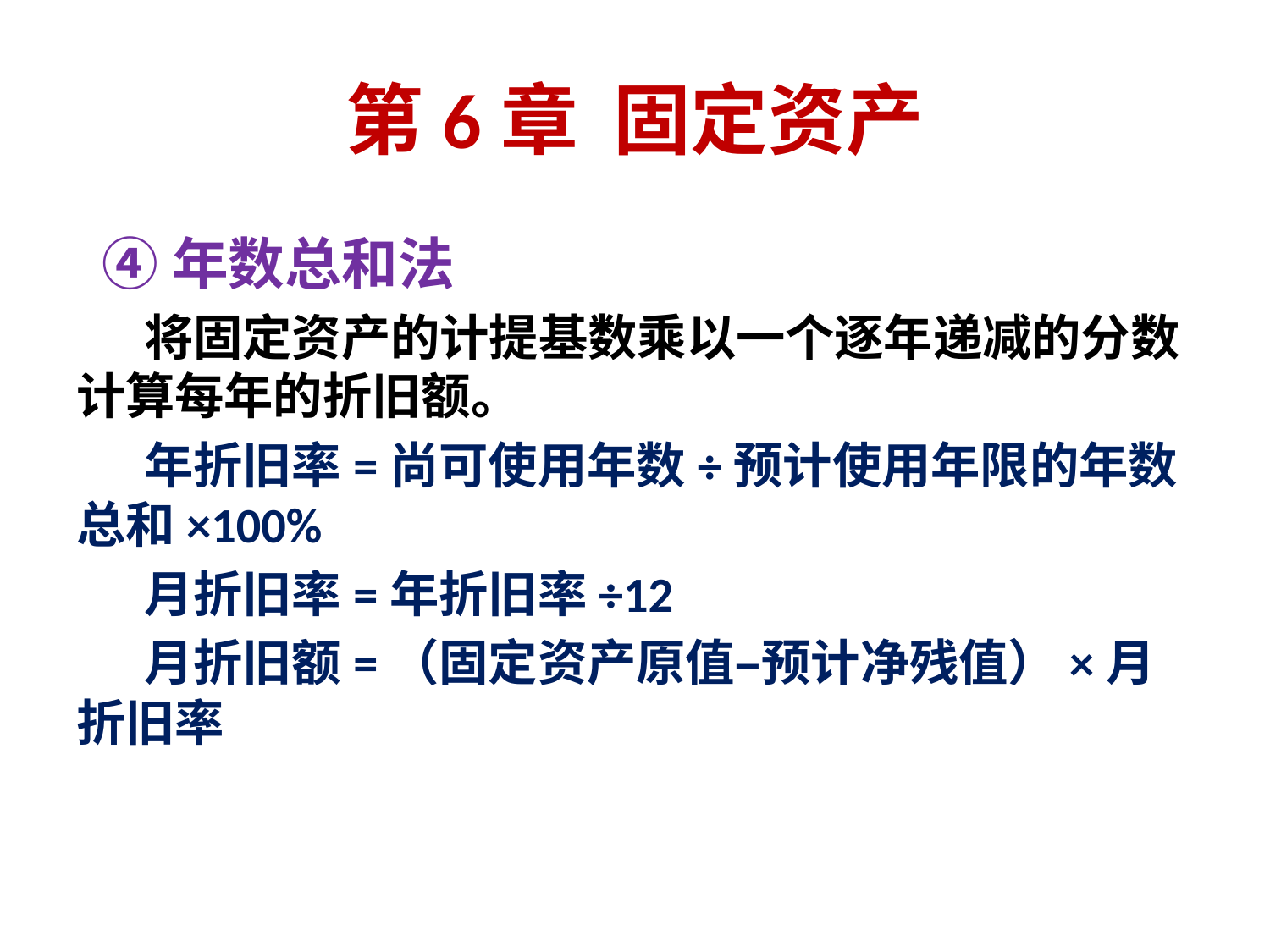

# 第6章  固定资产
  ④年数总和法
     将固定资产的计提基数乘以一个逐年递减的分数计算每年的折旧额。
     年折旧率=尚可使用年数÷预计使用年限的年数总和×100%
     月折旧率=年折旧率÷12
     月折旧额=（固定资产原值–预计净残值）×月折旧率